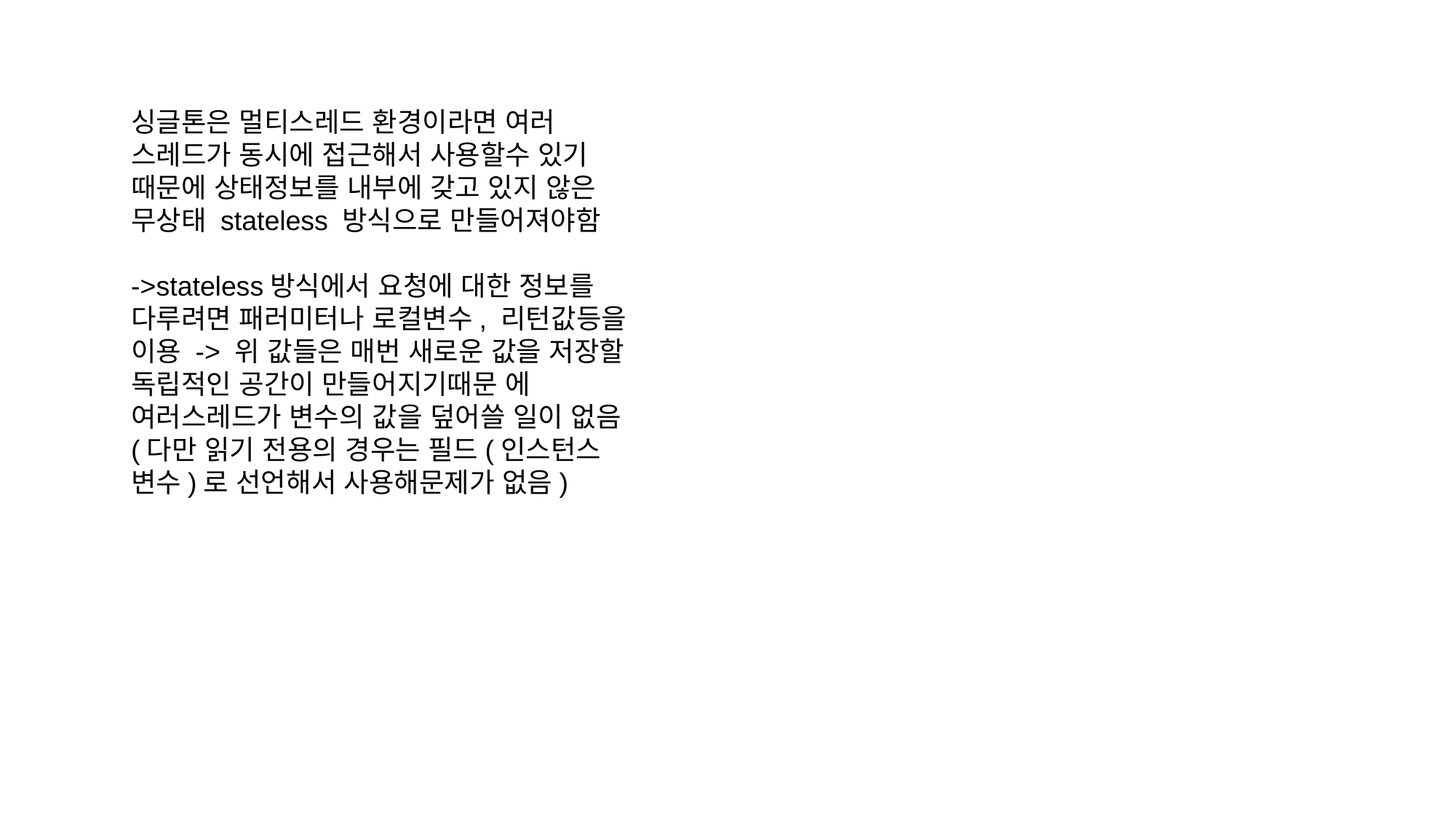

싱글톤은 멀티스레드 환경이라면 여러 스레드가 동시에 접근해서 사용할수 있기 때문에 상태정보를 내부에 갖고 있지 않은 무상태 stateless 방식으로 만들어져야함

->stateless방식에서 요청에 대한 정보를 다루려면 패러미터나 로컬변수, 리턴값등을 이용 -> 위 값들은 매번 새로운 값을 저장할 독립적인 공간이 만들어지기때문 에 여러스레드가 변수의 값을 덮어쓸 일이 없음(다만 읽기 전용의 경우는 필드(인스턴스 변수)로 선언해서 사용해문제가 없음)